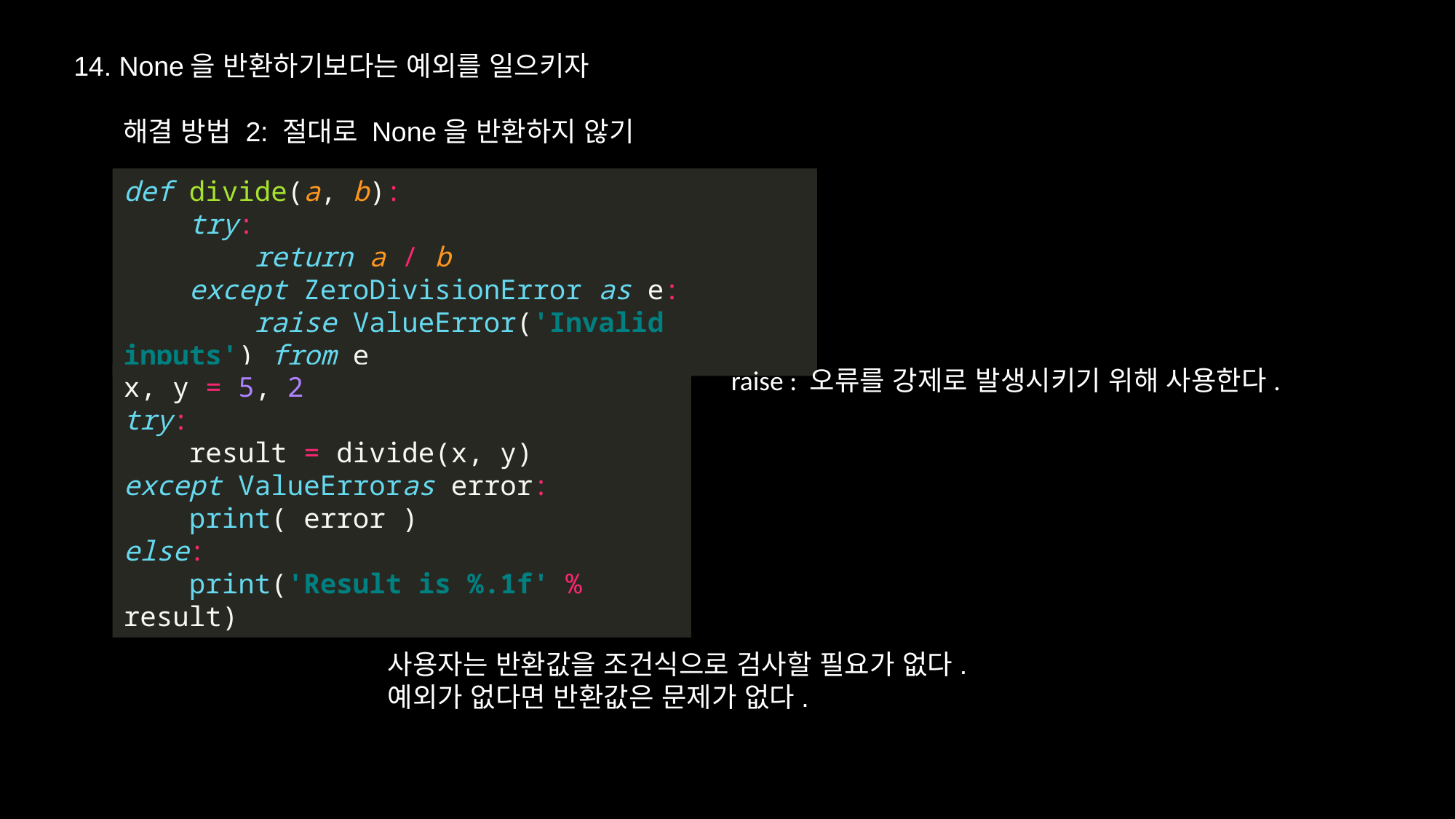

14. None을 반환하기보다는 예외를 일으키자
해결 방법 2: 절대로 None을 반환하지 않기
def divide(a, b):
    try:
        return a / b
    except ZeroDivisionError as e:
        raise ValueError('Invalid inputs') from e
raise : 오류를 강제로 발생시키기 위해 사용한다.
x, y = 5, 2
try:
    result = divide(x, y)
except ValueErroras error:
    print( error )
else:
    print('Result is %.1f' % result)
사용자는 반환값을 조건식으로 검사할 필요가 없다.
예외가 없다면 반환값은 문제가 없다.